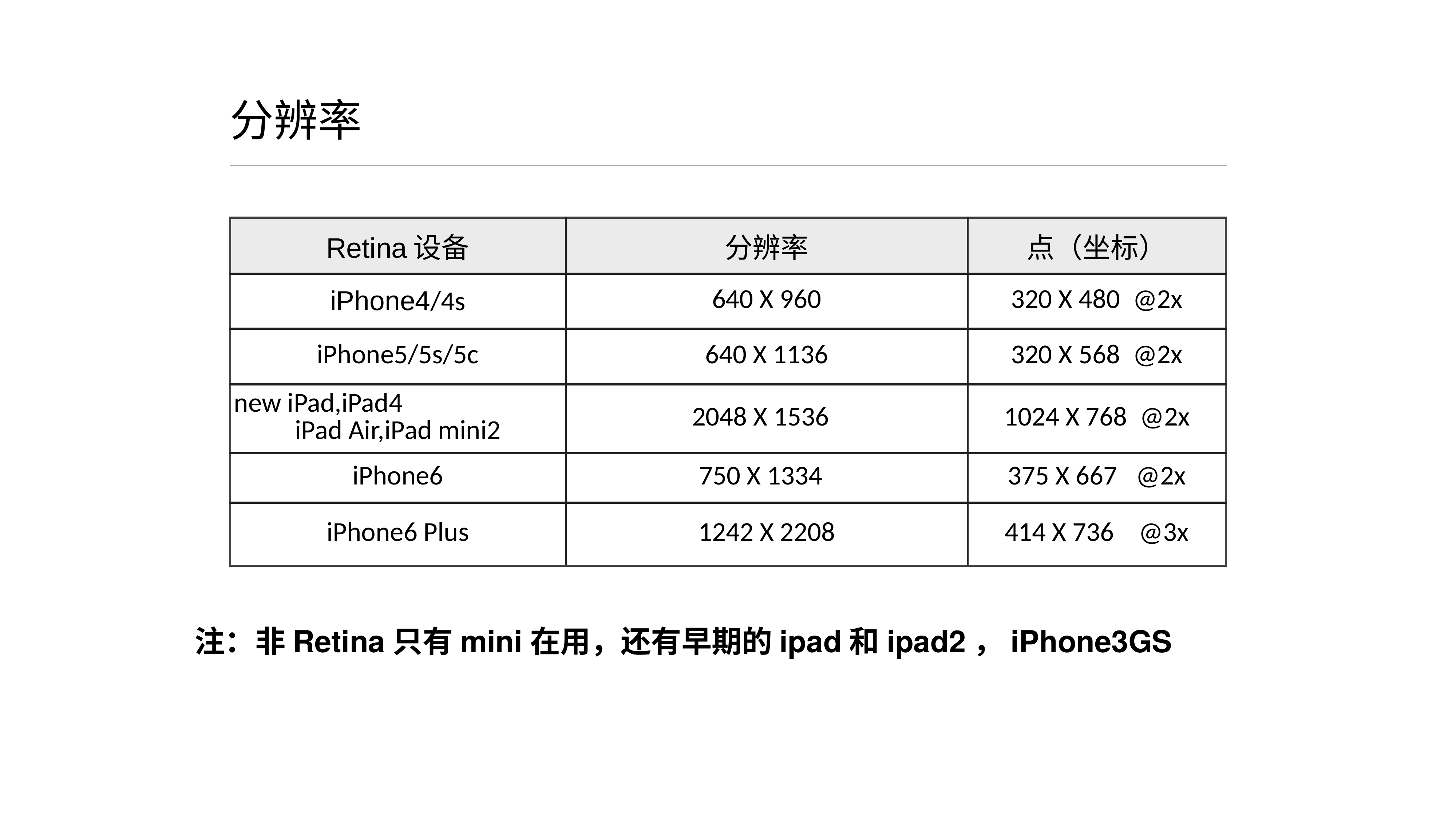

# 分辨率
| Retina设备 | 分辨率 | 点（坐标） |
| --- | --- | --- |
| iPhone4/4s | 640 X 960 | 320 X 480  @2x |
| iPhone5/5s/5c | 640 X 1136 | 320 X 568  @2x |
| new iPad,iPad4 iPad Air,iPad mini2 | 2048 X 1536 | 1024 X 768  @2x |
| iPhone6 | 750 X 1334 | 375 X 667   @2x |
| iPhone6 Plus | 1242 X 2208 | 414 X 736    @3x |
注：非Retina只有mini在用，还有早期的ipad和ipad2，iPhone3GS